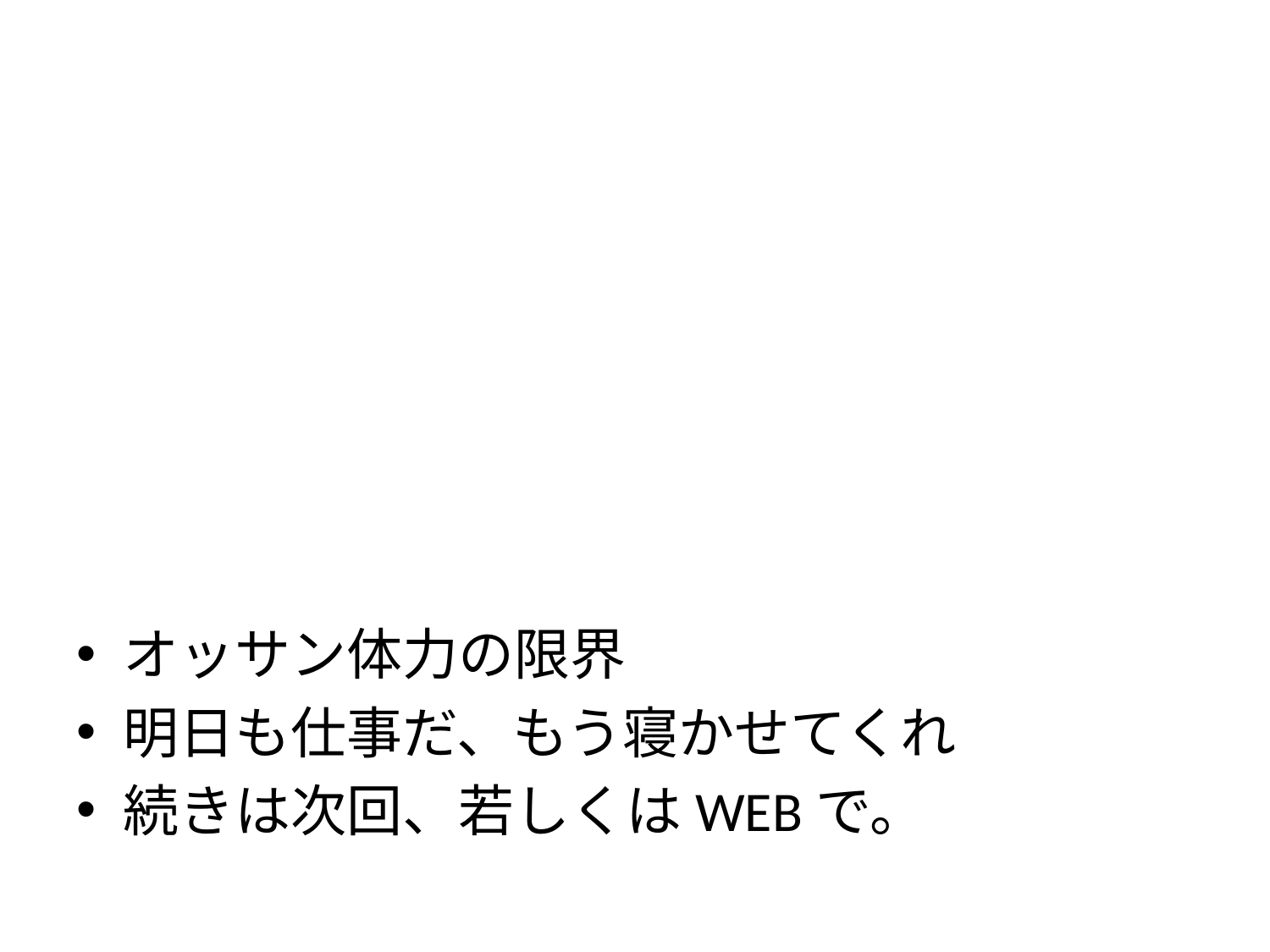

オッサン体力の限界
明日も仕事だ、もう寝かせてくれ
続きは次回、若しくはWEBで。